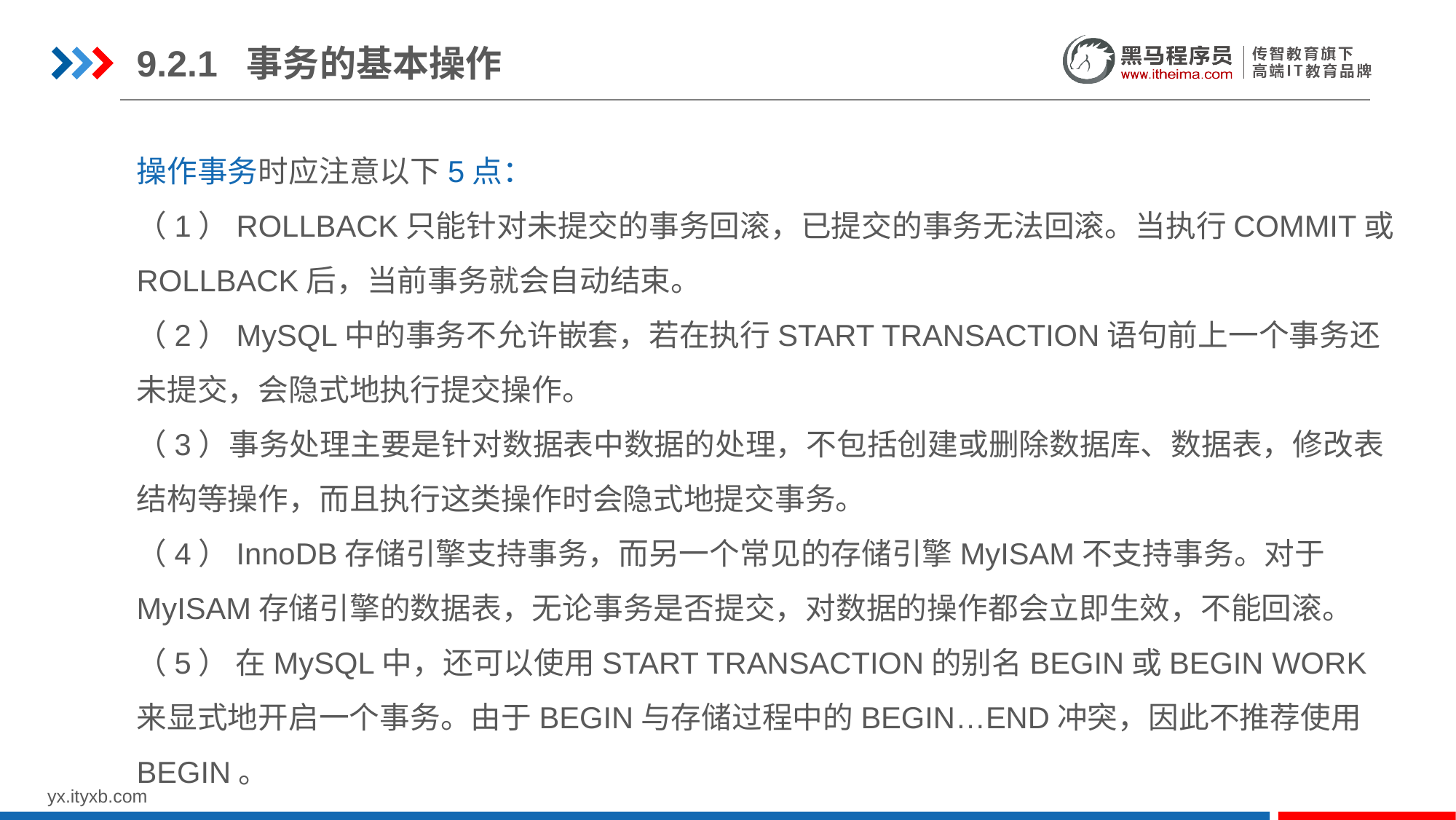

9.2.1  事务的基本操作
操作事务时应注意以下5点：
（1）ROLLBACK只能针对未提交的事务回滚，已提交的事务无法回滚。当执行COMMIT或ROLLBACK后，当前事务就会自动结束。
（2）MySQL中的事务不允许嵌套，若在执行START TRANSACTION语句前上一个事务还未提交，会隐式地执行提交操作。
（3）事务处理主要是针对数据表中数据的处理，不包括创建或删除数据库、数据表，修改表结构等操作，而且执行这类操作时会隐式地提交事务。
（4）InnoDB存储引擎支持事务，而另一个常见的存储引擎MyISAM不支持事务。对于MyISAM存储引擎的数据表，无论事务是否提交，对数据的操作都会立即生效，不能回滚。
（5） 在MySQL中，还可以使用START TRANSACTION的别名BEGIN或BEGIN WORK来显式地开启一个事务。由于BEGIN与存储过程中的BEGIN…END冲突，因此不推荐使用BEGIN。